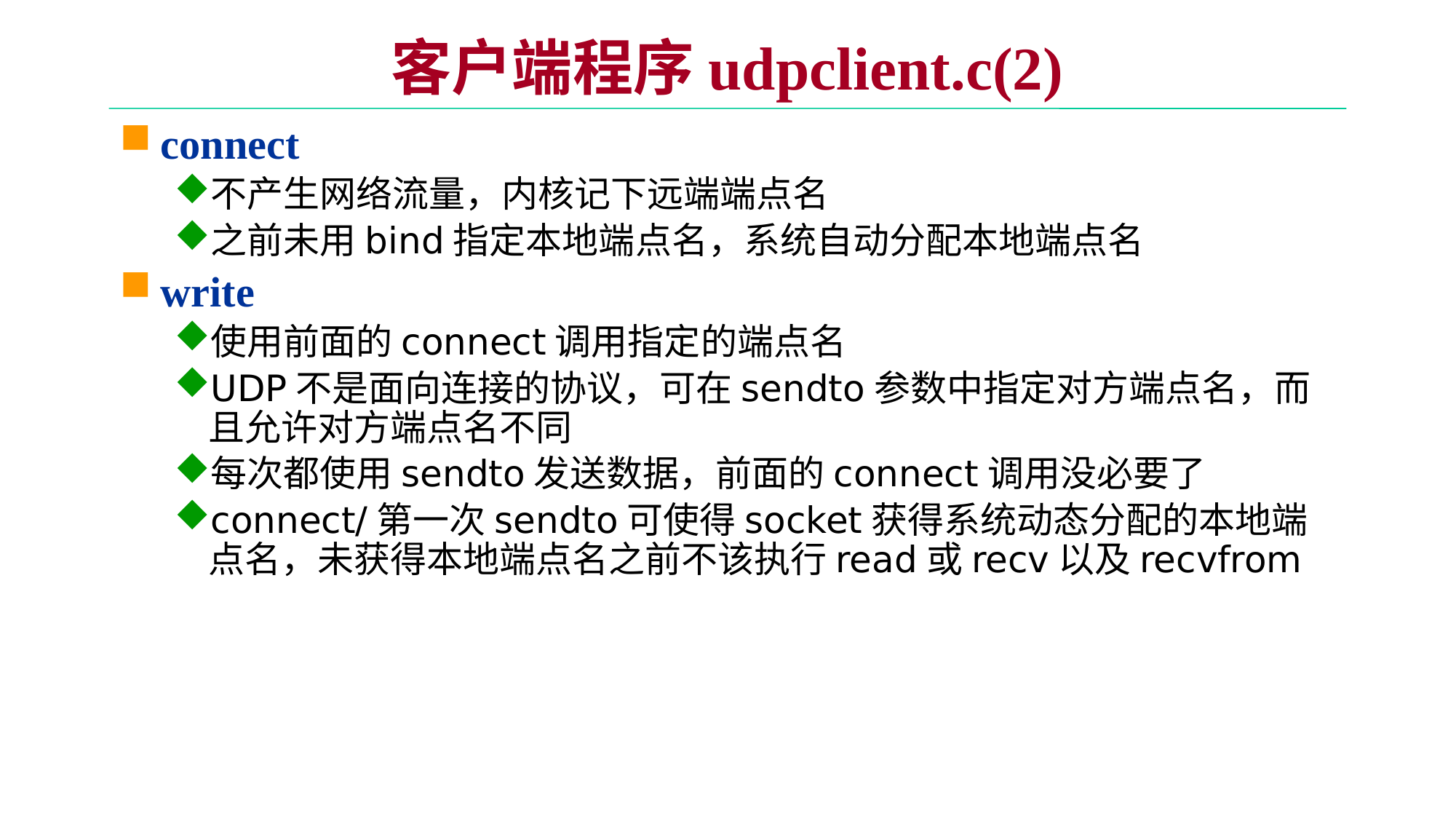

# 客户端程序udpclient.c(2)
connect
不产生网络流量，内核记下远端端点名
之前未用bind指定本地端点名，系统自动分配本地端点名
write
使用前面的connect调用指定的端点名
UDP不是面向连接的协议，可在sendto参数中指定对方端点名，而且允许对方端点名不同
每次都使用sendto发送数据，前面的connect调用没必要了
connect/第一次sendto可使得socket获得系统动态分配的本地端点名，未获得本地端点名之前不该执行read或recv以及recvfrom